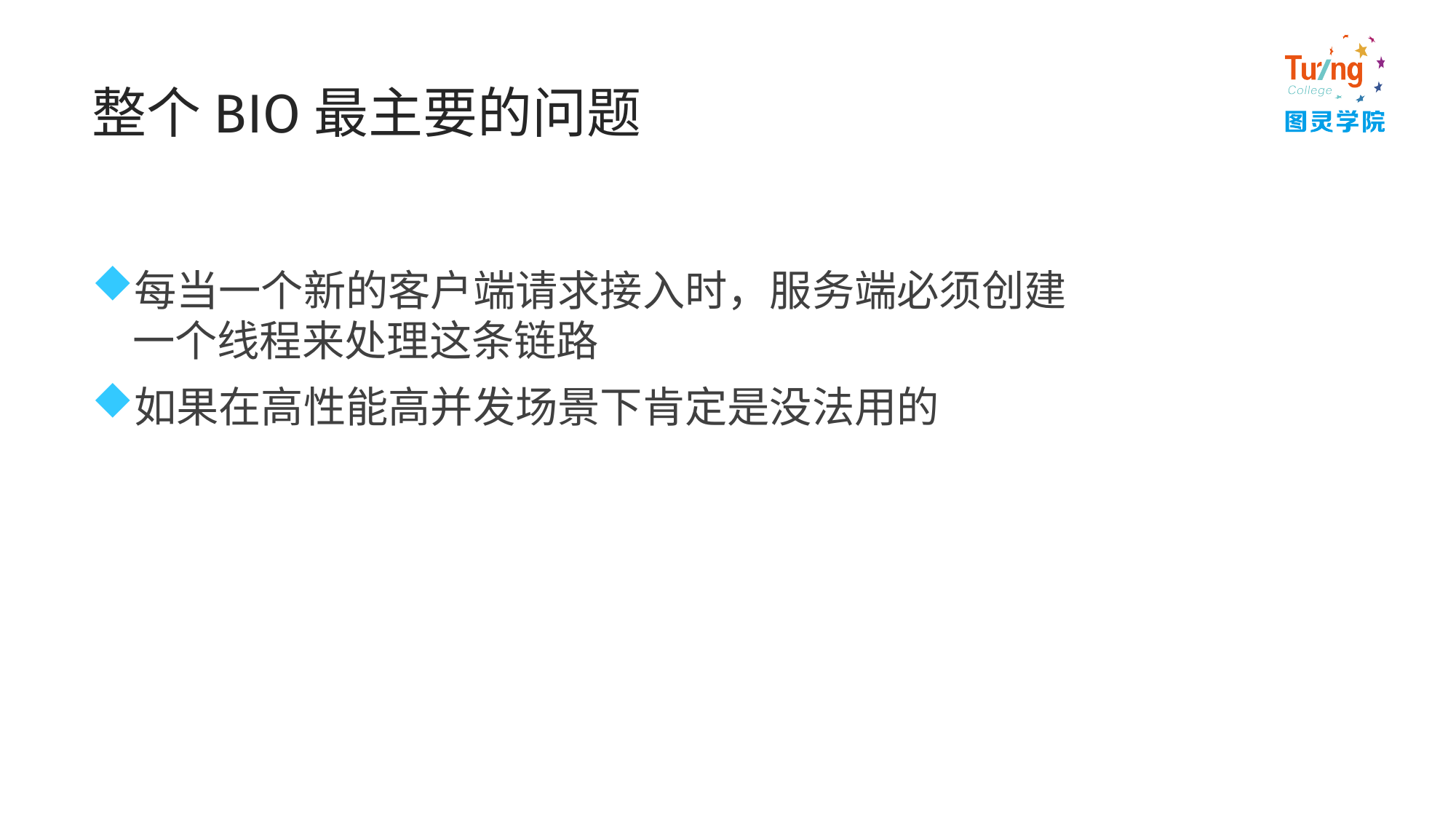

# 整个BIO最主要的问题
每当一个新的客户端请求接入时，服务端必须创建一个线程来处理这条链路
如果在高性能高并发场景下肯定是没法用的